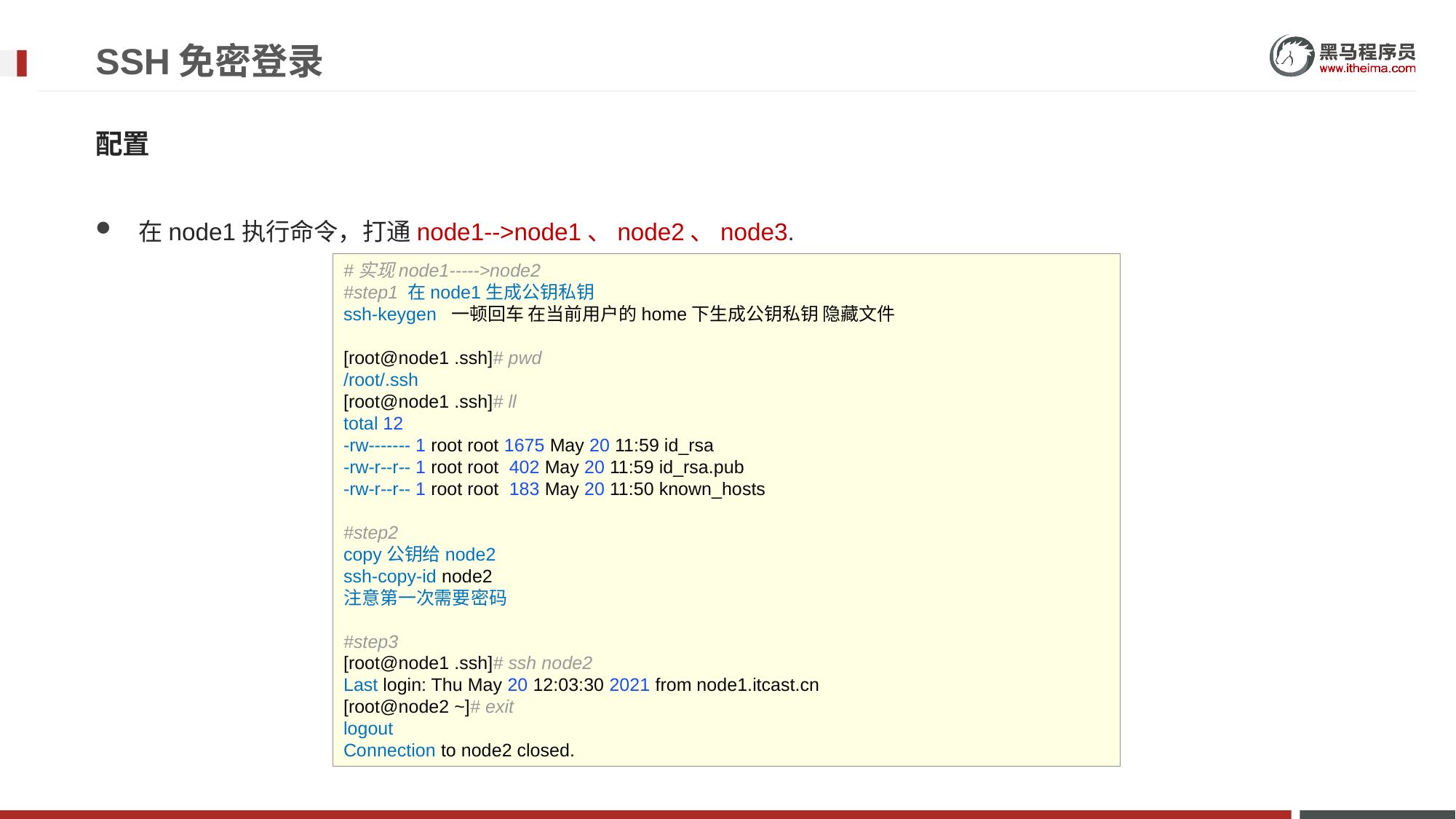

# SSH免密登录
配置
在node1执行命令，打通node1-->node1、node2、node3.
#实现node1----->node2
#step1 在node1生成公钥私钥
ssh-keygen  一顿回车 在当前用户的home下生成公钥私钥 隐藏文件
[root@node1 .ssh]# pwd
/root/.ssh
[root@node1 .ssh]# ll
total 12
-rw------- 1 root root 1675 May 20 11:59 id_rsa
-rw-r--r-- 1 root root  402 May 20 11:59 id_rsa.pub
-rw-r--r-- 1 root root  183 May 20 11:50 known_hosts
#step2
copy公钥给node2
ssh-copy-id node2
注意第一次需要密码
#step3
[root@node1 .ssh]# ssh node2
Last login: Thu May 20 12:03:30 2021 from node1.itcast.cn
[root@node2 ~]# exit
logout
Connection to node2 closed.